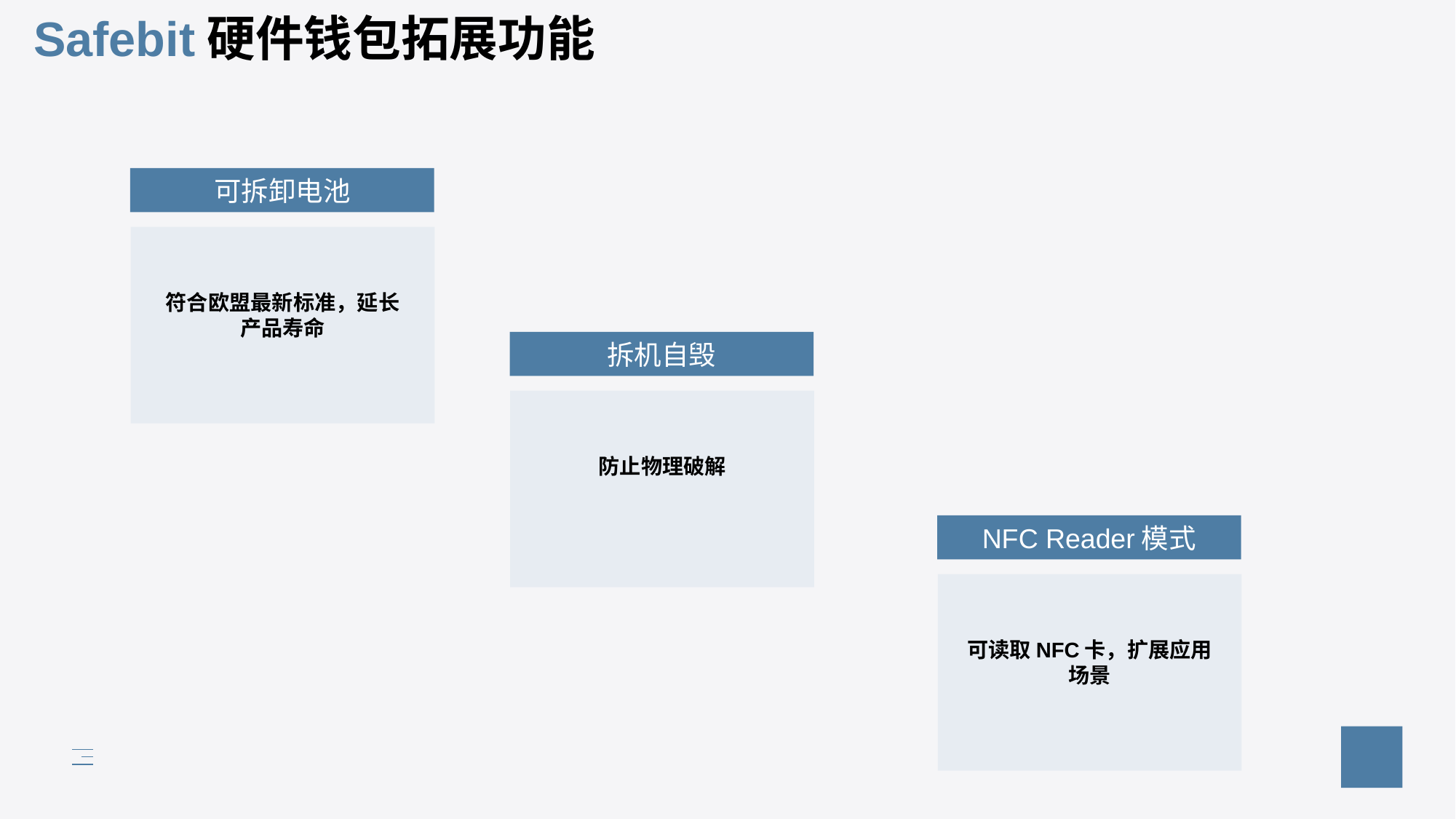

# Safebit硬件钱包拓展功能
可拆卸电池

符合欧盟最新标准，延长产品寿命
拆机自毁

防止物理破解
NFC Reader模式

可读取NFC卡，扩展应用场景
9